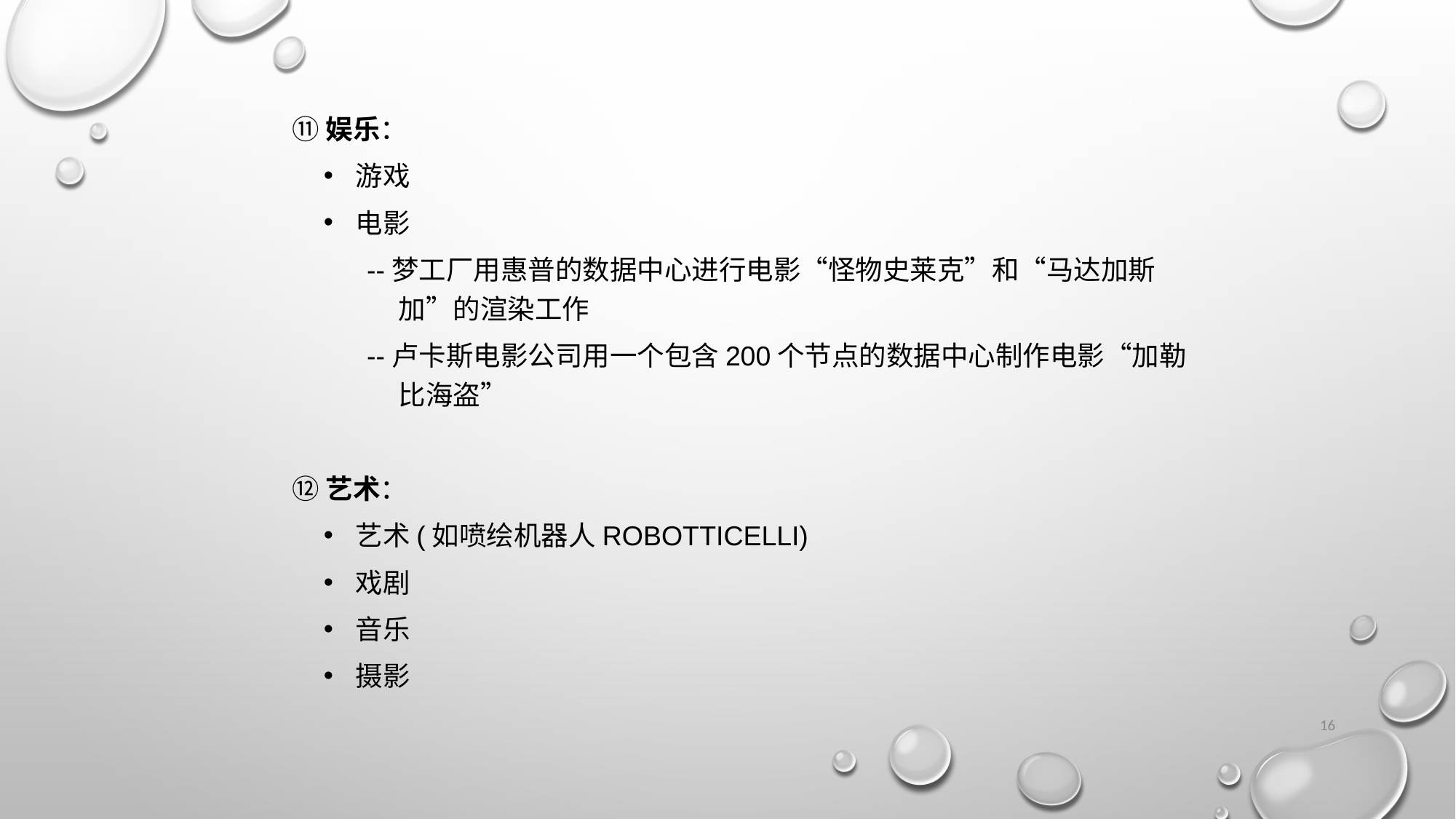

⑪娱乐：
游戏
电影
--梦工厂用惠普的数据中心进行电影“怪物史莱克”和“马达加斯加”的渲染工作
--卢卡斯电影公司用一个包含200个节点的数据中心制作电影“加勒比海盗”

⑫艺术：
艺术(如喷绘机器人Robotticelli)
戏剧
音乐
摄影
16